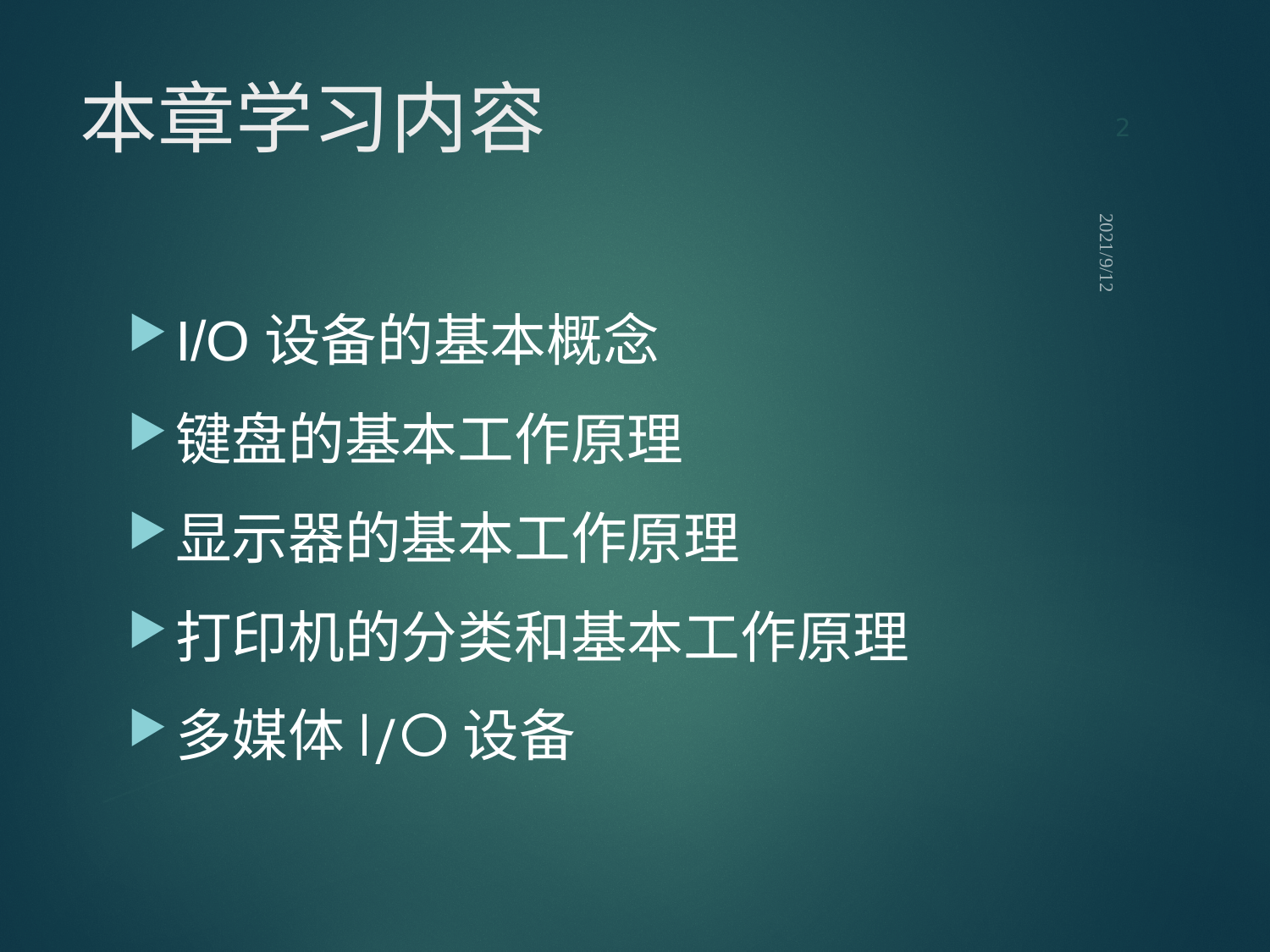

2
# 本章学习内容
2021/9/12
I/O设备的基本概念
键盘的基本工作原理
显示器的基本工作原理
打印机的分类和基本工作原理
多媒体I/O设备